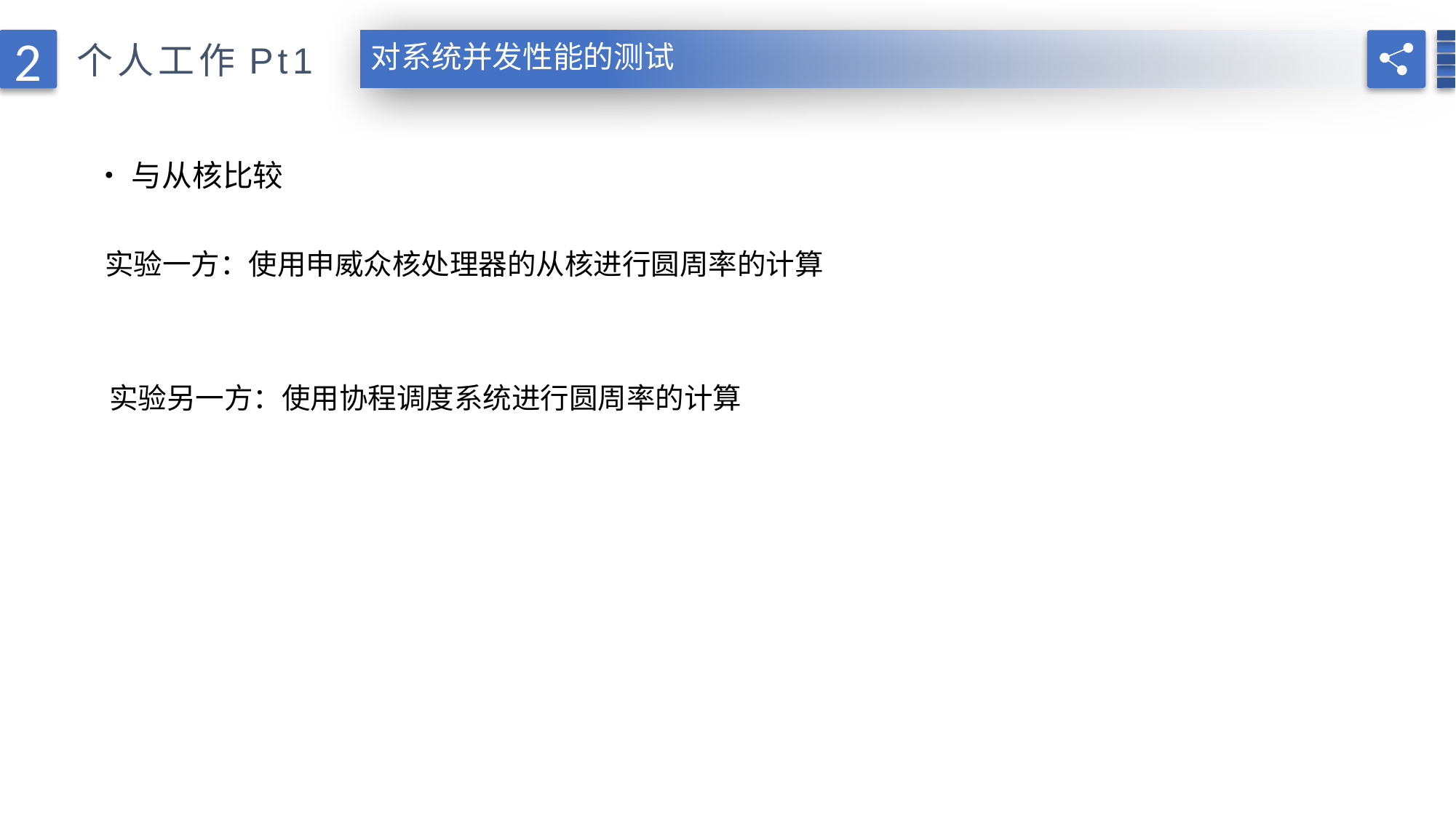

2

个人工作Pt1
对系统并发性能的测试
•与从核比较
实验一方：使用申威众核处理器的从核进行圆周率的计算
实验另一方：使用协程调度系统进行圆周率的计算